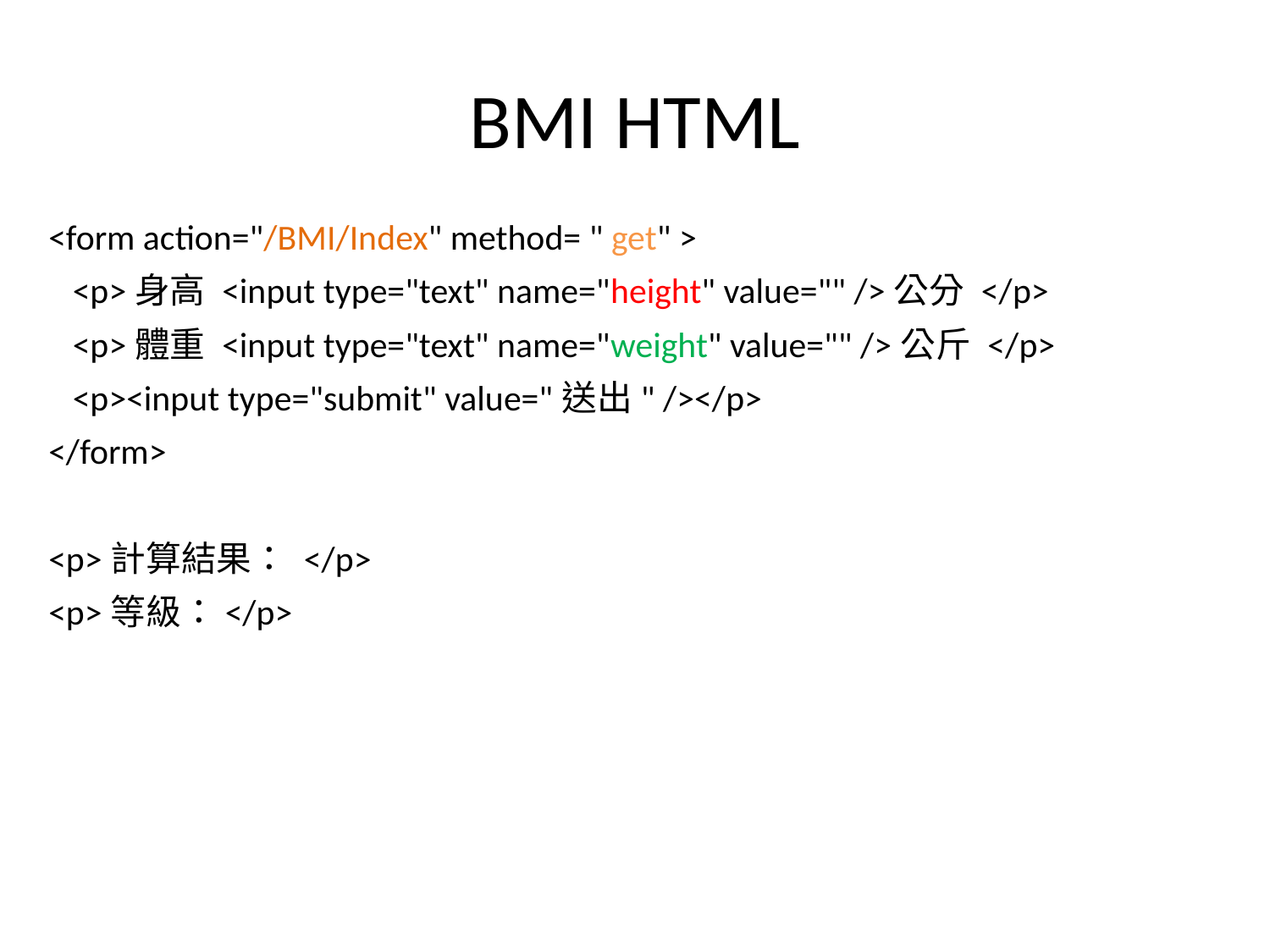

# BMI HTML
<form action="/BMI/Index" method= " get" >
   <p>身高 <input type="text" name="height" value="" />公分 </p>
   <p>體重 <input type="text" name="weight" value="" />公斤 </p>
   <p><input type="submit" value="送出" /></p>
</form>

<p>計算結果： </p>
<p>等級：</p>